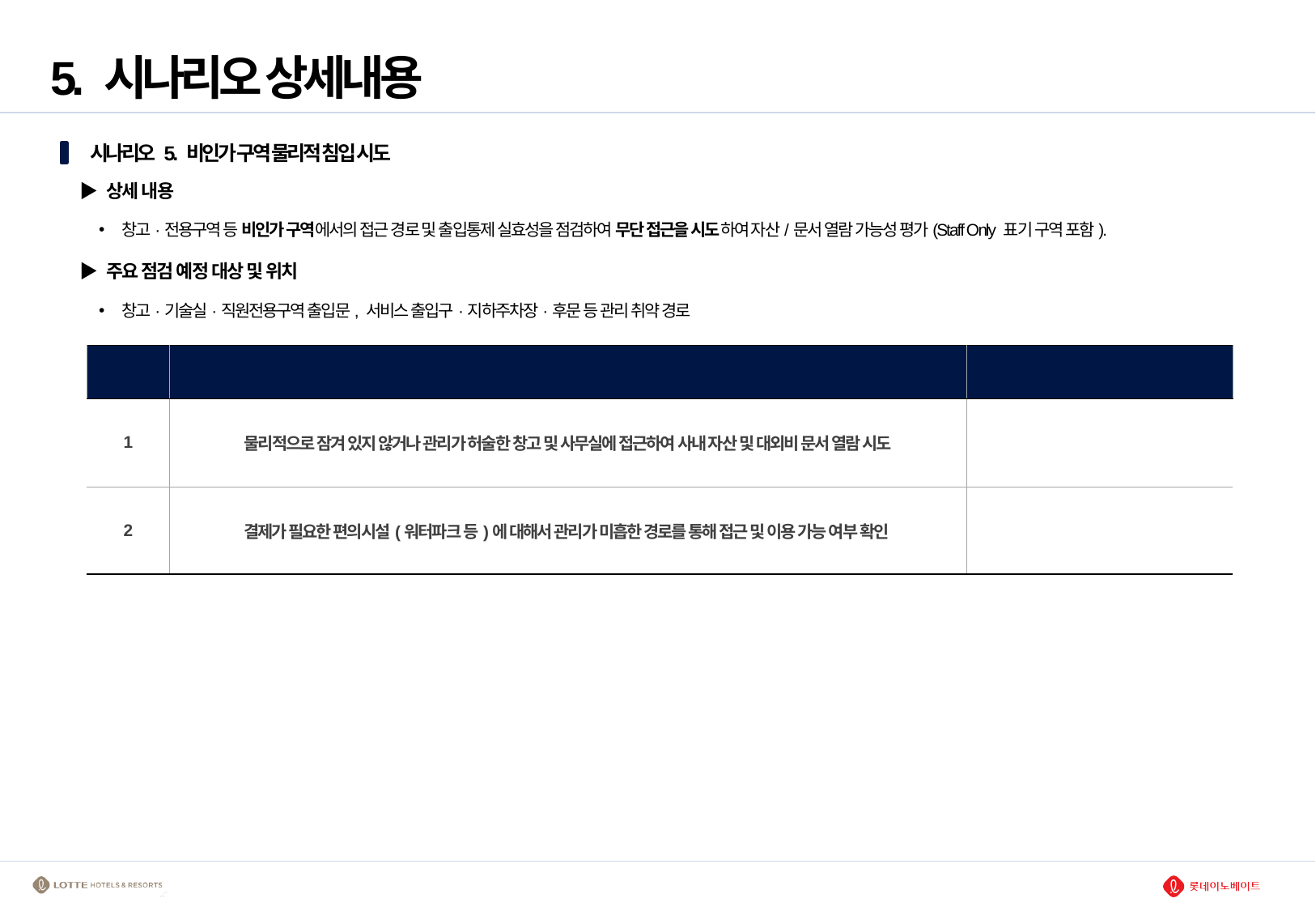

# 5. 시나리오 상세내용
 시나리오 5. 비인가 구역 물리적 침입 시도

▶ 상세 내용
창고·전용구역 등 비인가 구역에서의 접근 경로 및 출입통제 실효성을 점검하여 무단 접근을 시도하여 자산/문서 열람 가능성 평가(Staff Only 표기 구역 포함).
▶ 주요 점검 예정 대상 및 위치
창고·기술실·직원전용구역 출입문, 서비스 출입구·지하주차장·후문 등 관리 취약 경로
| No. | 상세 침투 테스트 항목 | 비고 |
| --- | --- | --- |
| 1 | 물리적으로 잠겨 있지 않거나 관리가 허술한 창고 및 사무실에 접근하여 사내 자산 및 대외비 문서 열람 시도 |  |
| 2 | 결제가 필요한 편의시설(워터파크 등)에 대해서 관리가 미흡한 경로를 통해 접근 및 이용 가능 여부 확인 |  |